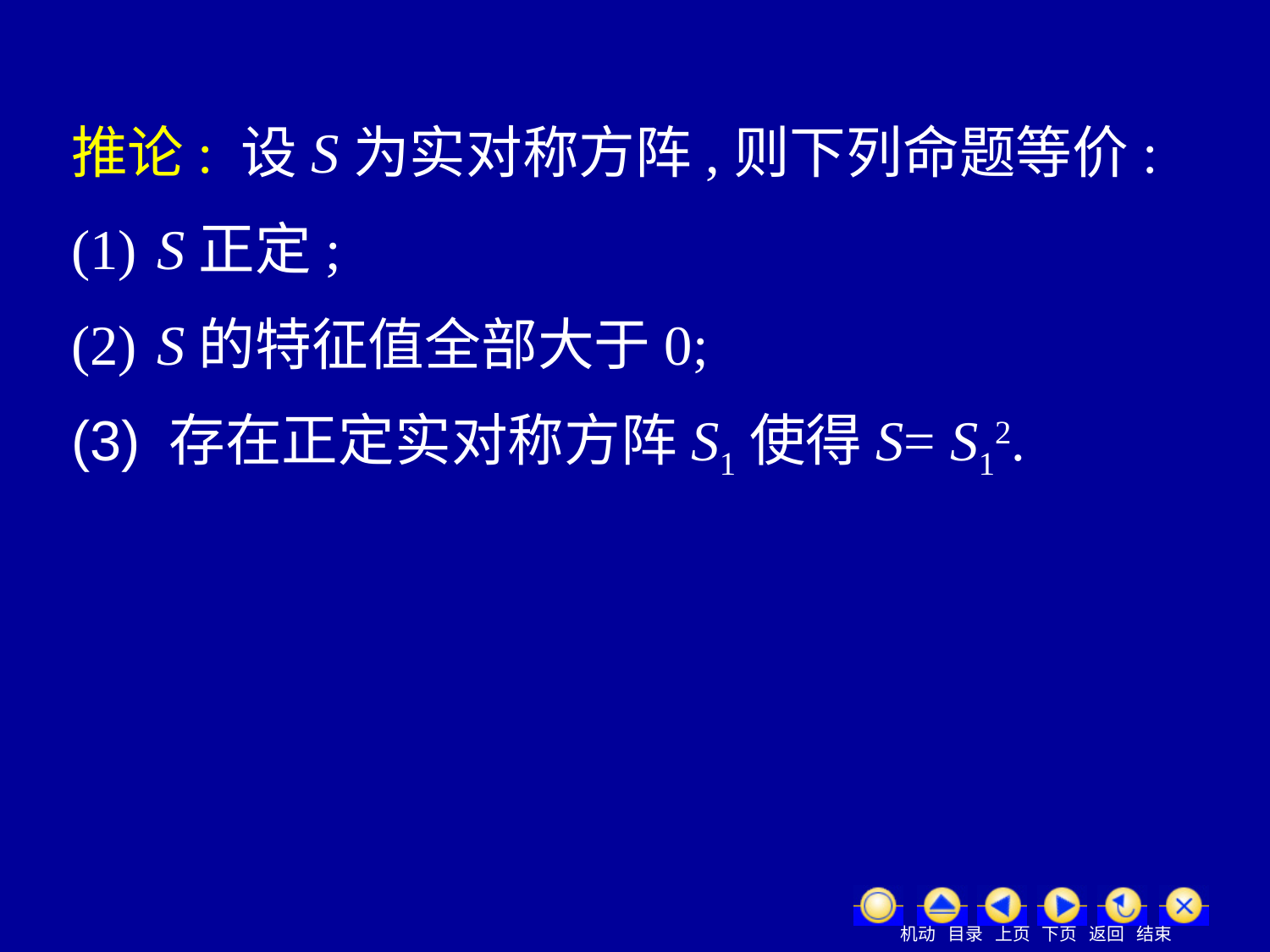

推论: 设S为实对称方阵,则下列命题等价:
 S正定;
 S的特征值全部大于0;
 存在正定实对称方阵S1使得S= S12.